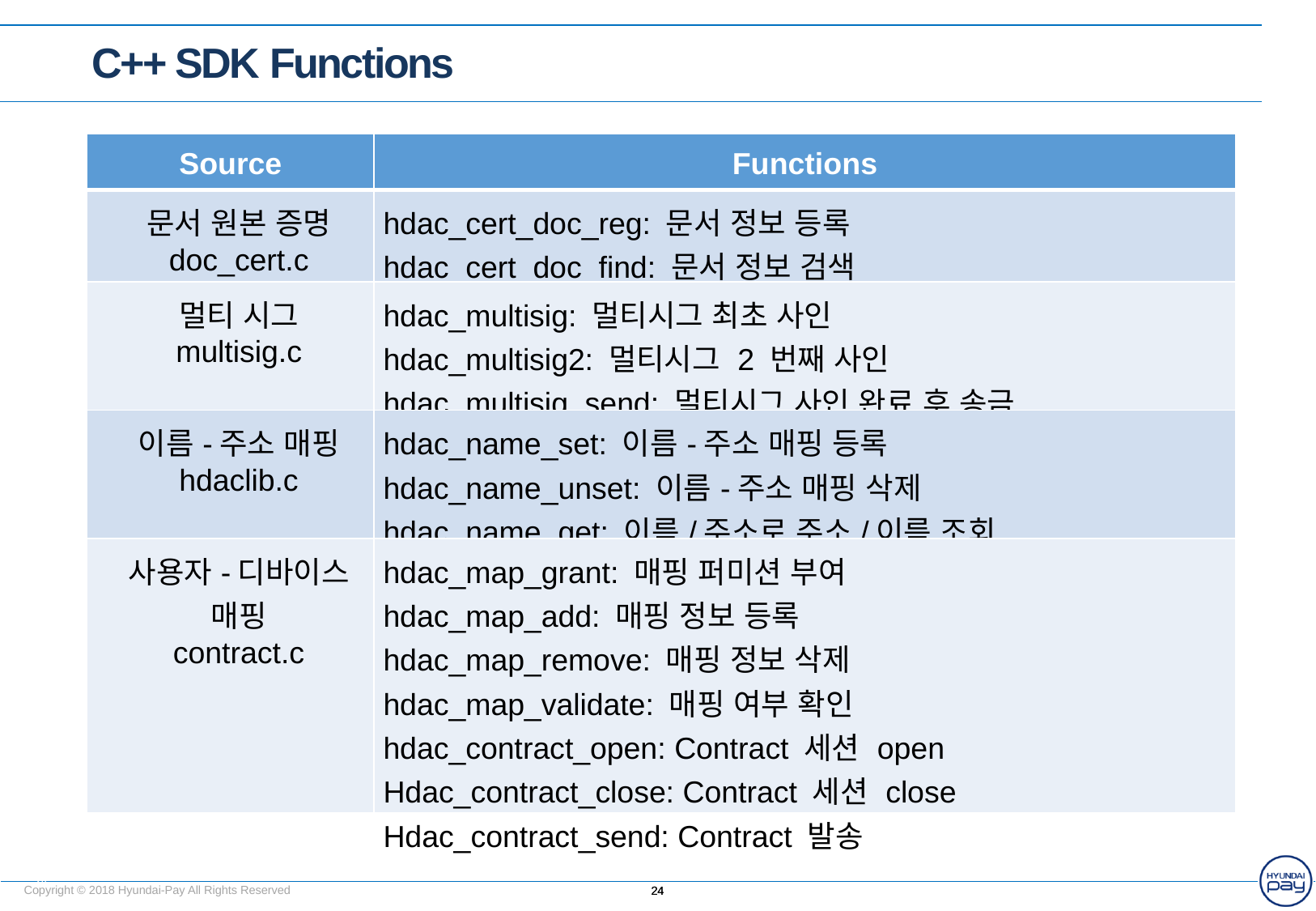

C++ SDK Functions
| Source | Functions |
| --- | --- |
| 문서 원본 증명 doc\_cert.c | hdac\_cert\_doc\_reg: 문서 정보 등록 hdac\_cert\_doc\_find: 문서 정보 검색 |
| 멀티 시그 multisig.c | hdac\_multisig: 멀티시그 최초 사인 hdac\_multisig2: 멀티시그 2 번째 사인 hdac\_multisig\_send: 멀티시그 사인 완료 후 송금 |
| 이름-주소 매핑 hdaclib.c | hdac\_name\_set: 이름-주소 매핑 등록 hdac\_name\_unset: 이름-주소 매핑 삭제 hdac\_name\_get: 이름/주소로 주소/이름 조회 |
| 사용자-디바이스 매핑 contract.c | hdac\_map\_grant: 매핑 퍼미션 부여 hdac\_map\_add: 매핑 정보 등록 hdac\_map\_remove: 매핑 정보 삭제 hdac\_map\_validate: 매핑 여부 확인 hdac\_contract\_open: Contract 세션 open Hdac\_contract\_close: Contract 세션 close Hdac\_contract\_send: Contract 발송 |